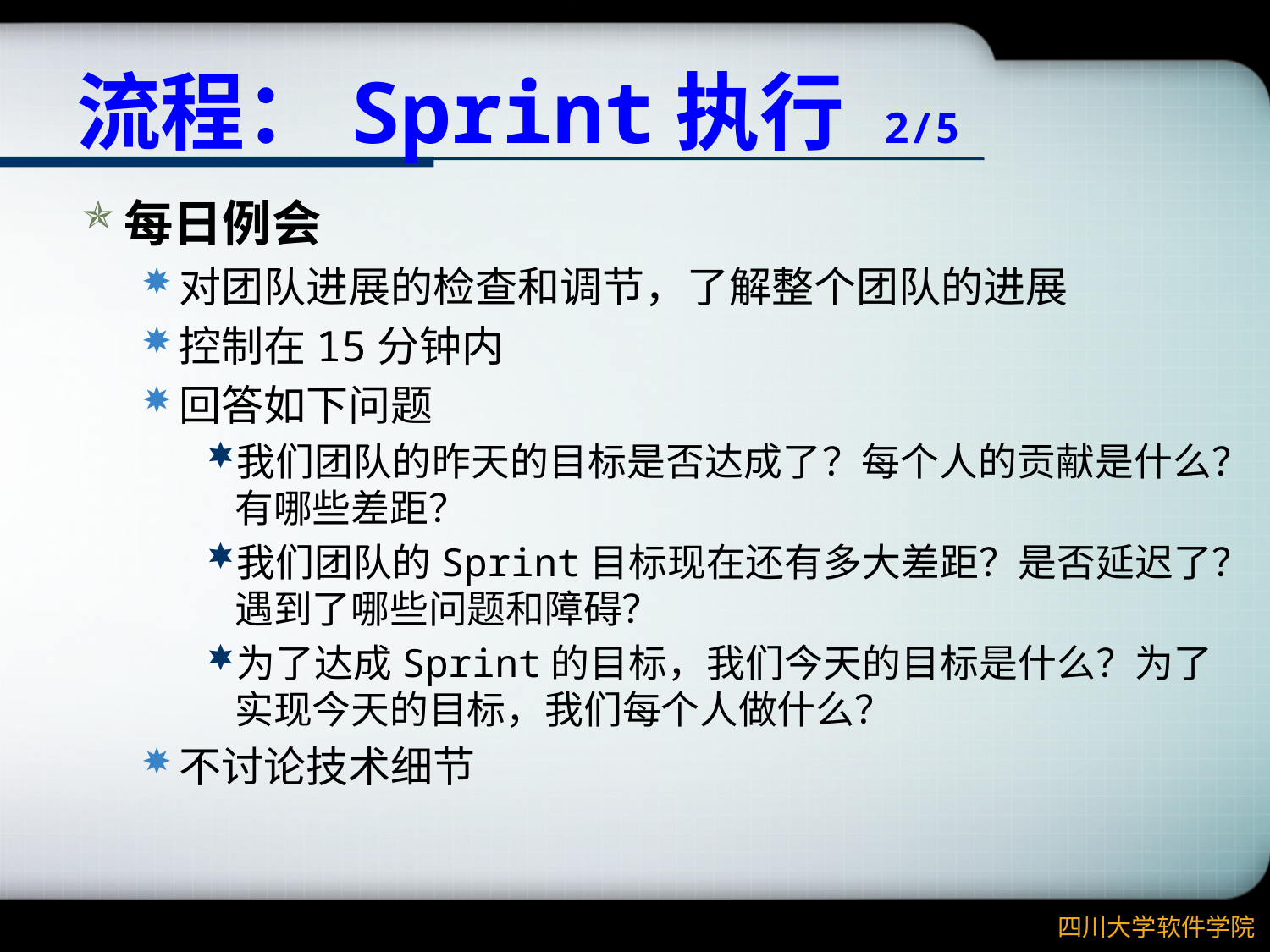

# 流程：Sprint执行 2/5
每日例会
对团队进展的检查和调节，了解整个团队的进展
控制在15分钟内
回答如下问题
我们团队的昨天的目标是否达成了？每个人的贡献是什么？有哪些差距？
我们团队的Sprint目标现在还有多大差距？是否延迟了？遇到了哪些问题和障碍？
为了达成Sprint的目标，我们今天的目标是什么？为了实现今天的目标，我们每个人做什么？
不讨论技术细节